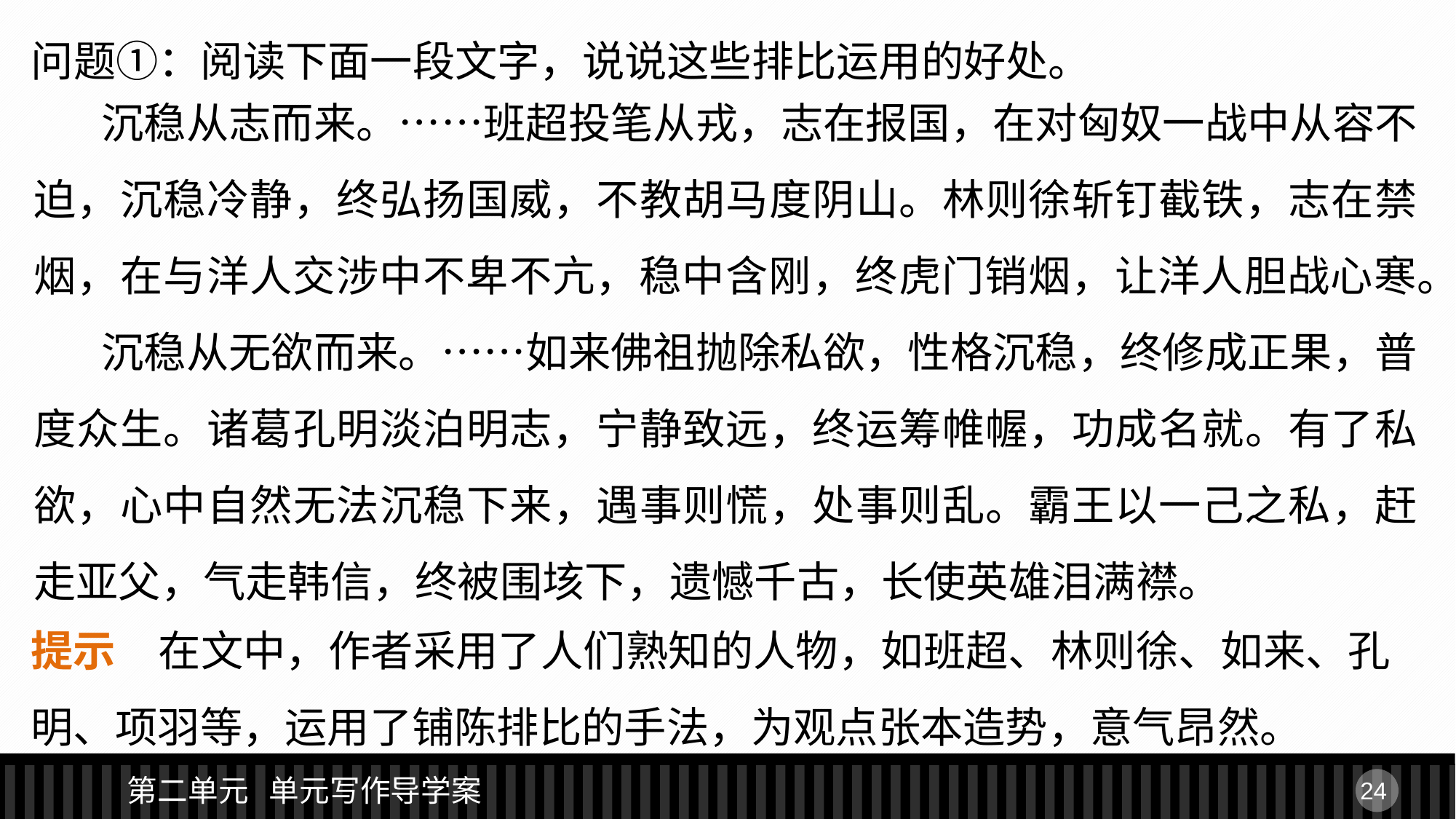

问题①：阅读下面一段文字，说说这些排比运用的好处。
      沉稳从志而来。……班超投笔从戎，志在报国，在对匈奴一战中从容不迫，沉稳冷静，终弘扬国威，不教胡马度阴山。林则徐斩钉截铁，志在禁烟，在与洋人交涉中不卑不亢，稳中含刚，终虎门销烟，让洋人胆战心寒。
      沉稳从无欲而来。……如来佛祖抛除私欲，性格沉稳，终修成正果，普度众生。诸葛孔明淡泊明志，宁静致远，终运筹帷幄，功成名就。有了私欲，心中自然无法沉稳下来，遇事则慌，处事则乱。霸王以一己之私，赶走亚父，气走韩信，终被围垓下，遗憾千古，长使英雄泪满襟。
提示　在文中，作者采用了人们熟知的人物，如班超、林则徐、如来、孔明、项羽等，运用了铺陈排比的手法，为观点张本造势，意气昂然。